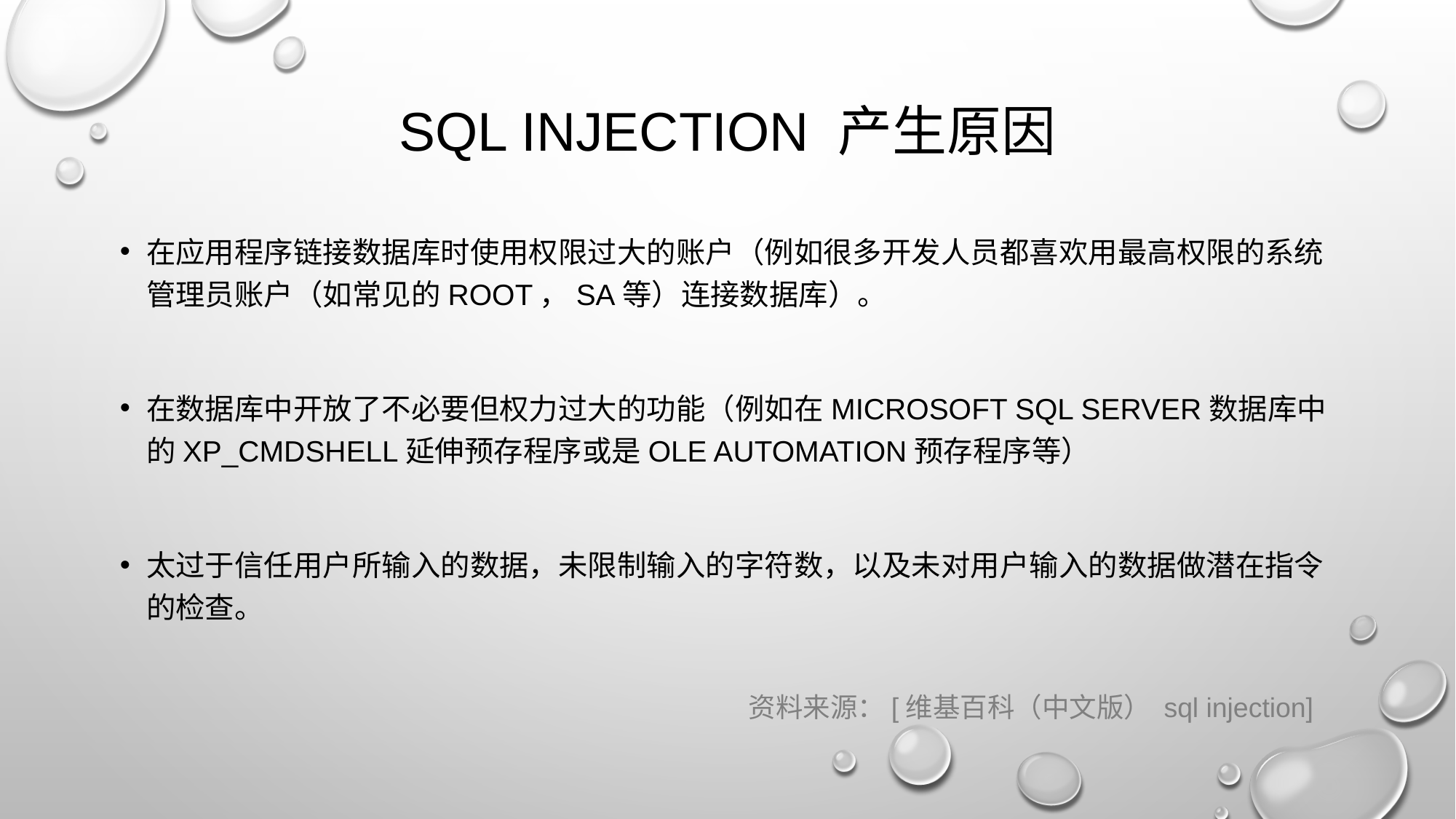

# Sql injection 产生原因
在应用程序链接数据库时使用权限过大的账户（例如很多开发人员都喜欢用最高权限的系统管理员账户（如常见的root，sa等）连接数据库）。

在数据库中开放了不必要但权力过大的功能（例如在Microsoft SQL Server数据库中的xp_cmdshell延伸预存程序或是OLE Automation预存程序等）

太过于信任用户所输入的数据，未限制输入的字符数，以及未对用户输入的数据做潜在指令的检查。

资料来源：[维基百科（中文版） sql injection]